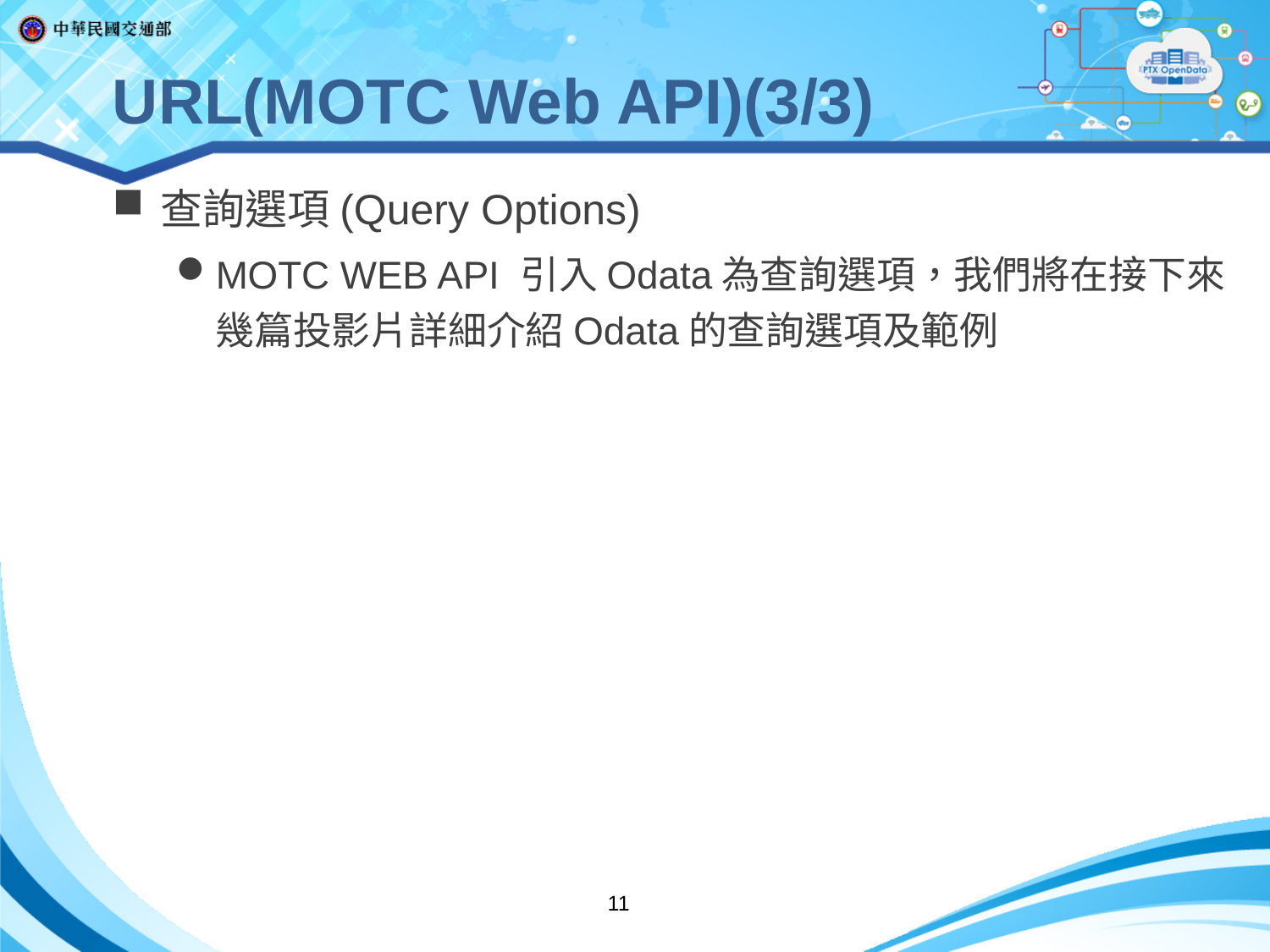

URL(MOTC Web API)(3/3)
查詢選項(Query Options)
MOTC WEB API 引入Odata為查詢選項，我們將在接下來幾篇投影片詳細介紹Odata的查詢選項及範例
11